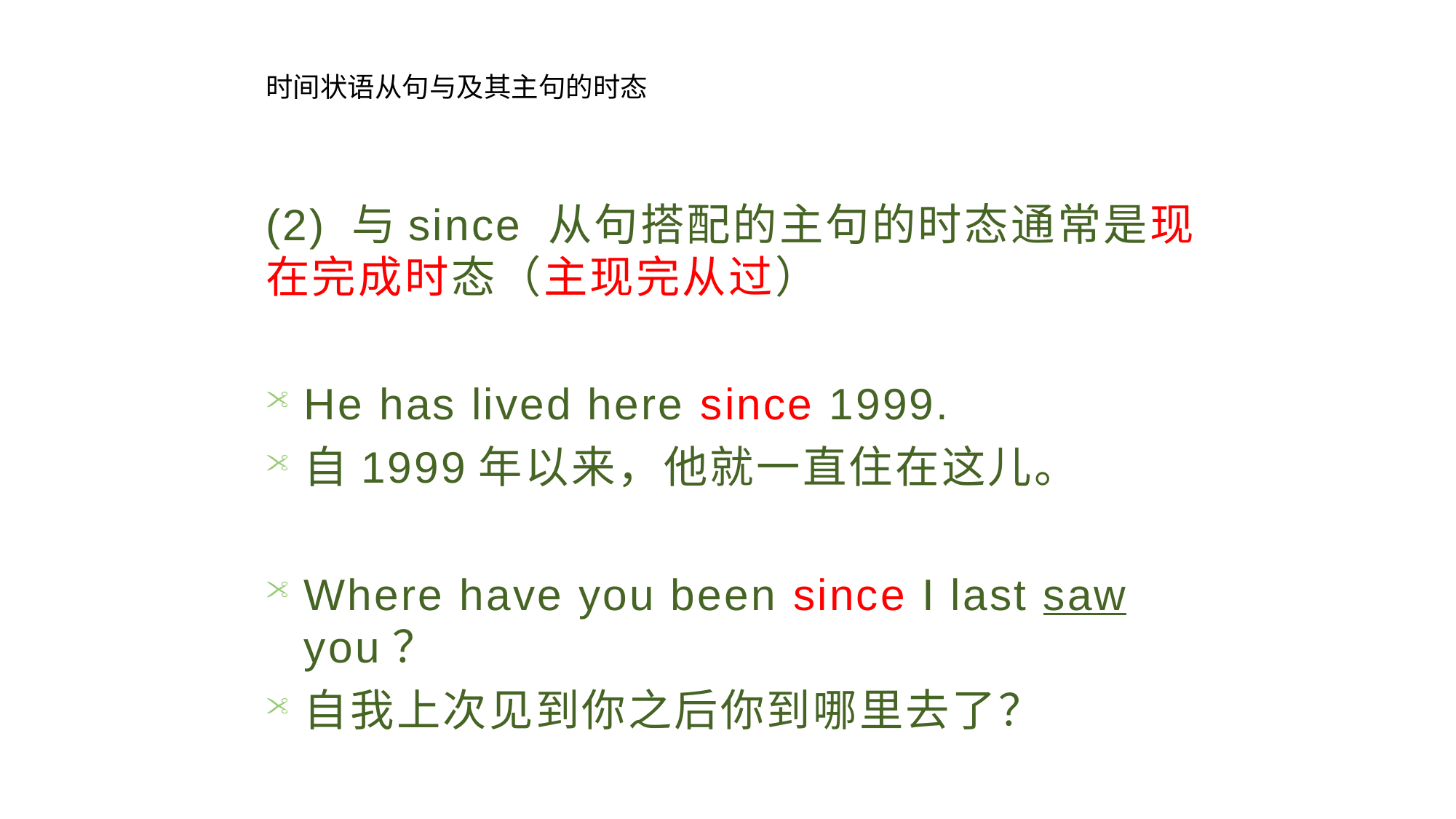

时间状语从句与及其主句的时态
(2) 与since 从句搭配的主句的时态通常是现在完成时态（主现完从过）

He has lived here since 1999.
自1999年以来，他就一直住在这儿。

Where have you been since I last saw you？
自我上次见到你之后你到哪里去了？